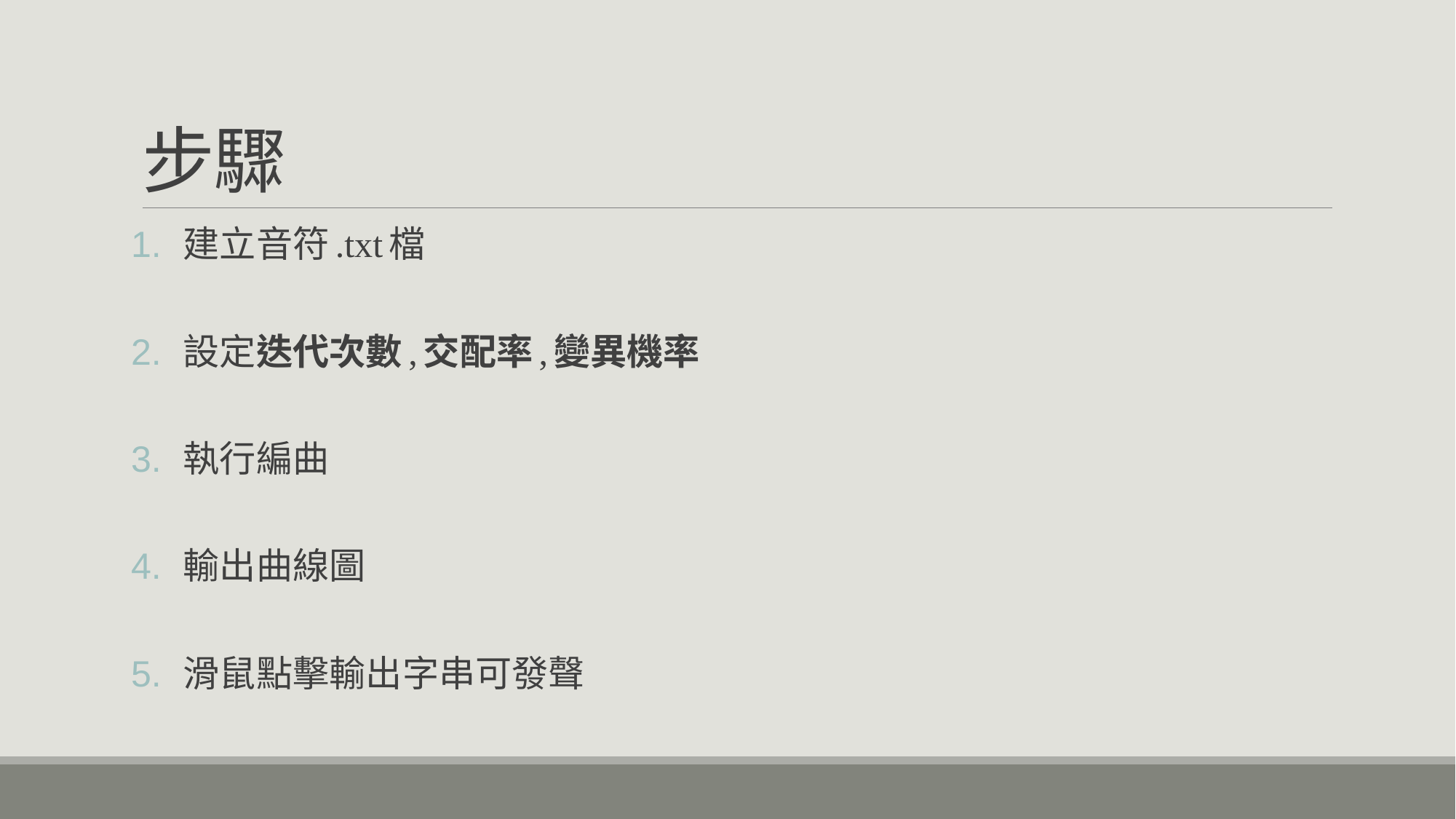

# 步驟
建立音符.txt檔

設定迭代次數,交配率,變異機率

執行編曲

輸出曲線圖

滑鼠點擊輸出字串可發聲